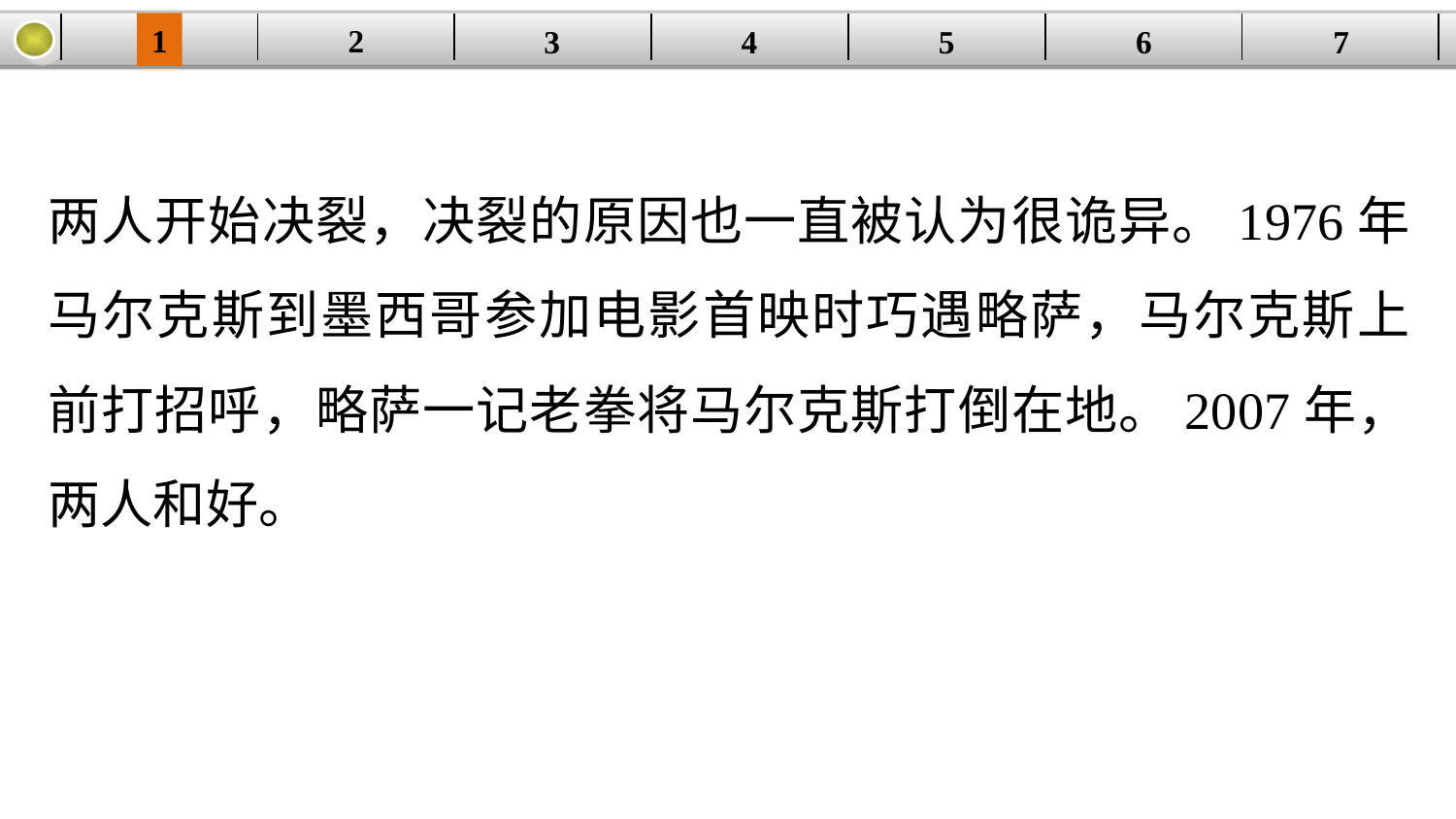

1
2
|  |  |  |  |  |  |  |
| --- | --- | --- | --- | --- | --- | --- |
3
4
5
6
7

两人开始决裂，决裂的原因也一直被认为很诡异。1976年马尔克斯到墨西哥参加电影首映时巧遇略萨，马尔克斯上前打招呼，略萨一记老拳将马尔克斯打倒在地。2007年，两人和好。